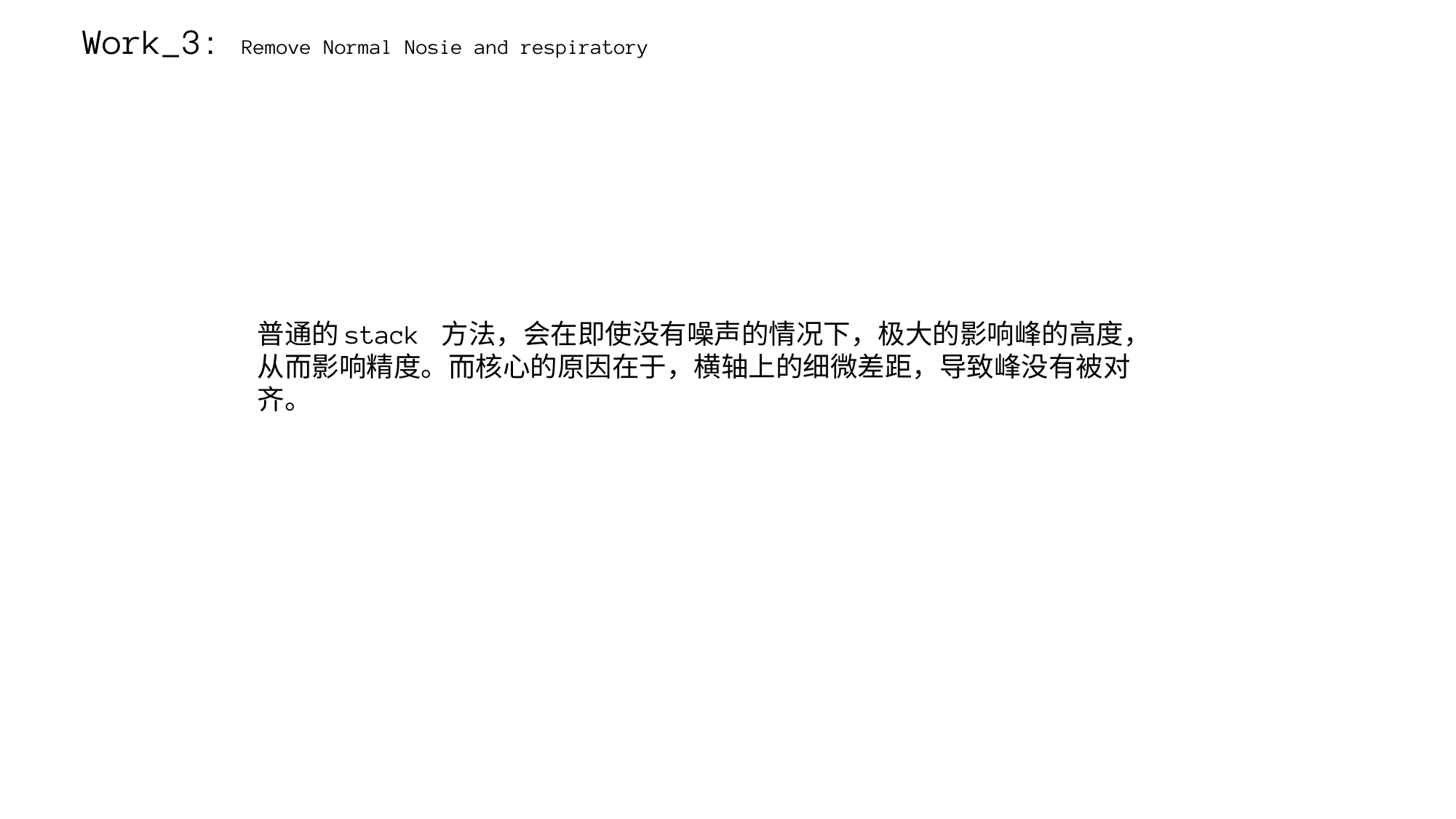

Work_3: Remove Normal Nosie and respiratory
普通的stack 方法，会在即使没有噪声的情况下，极大的影响峰的高度，从而影响精度。而核心的原因在于，横轴上的细微差距，导致峰没有被对齐。